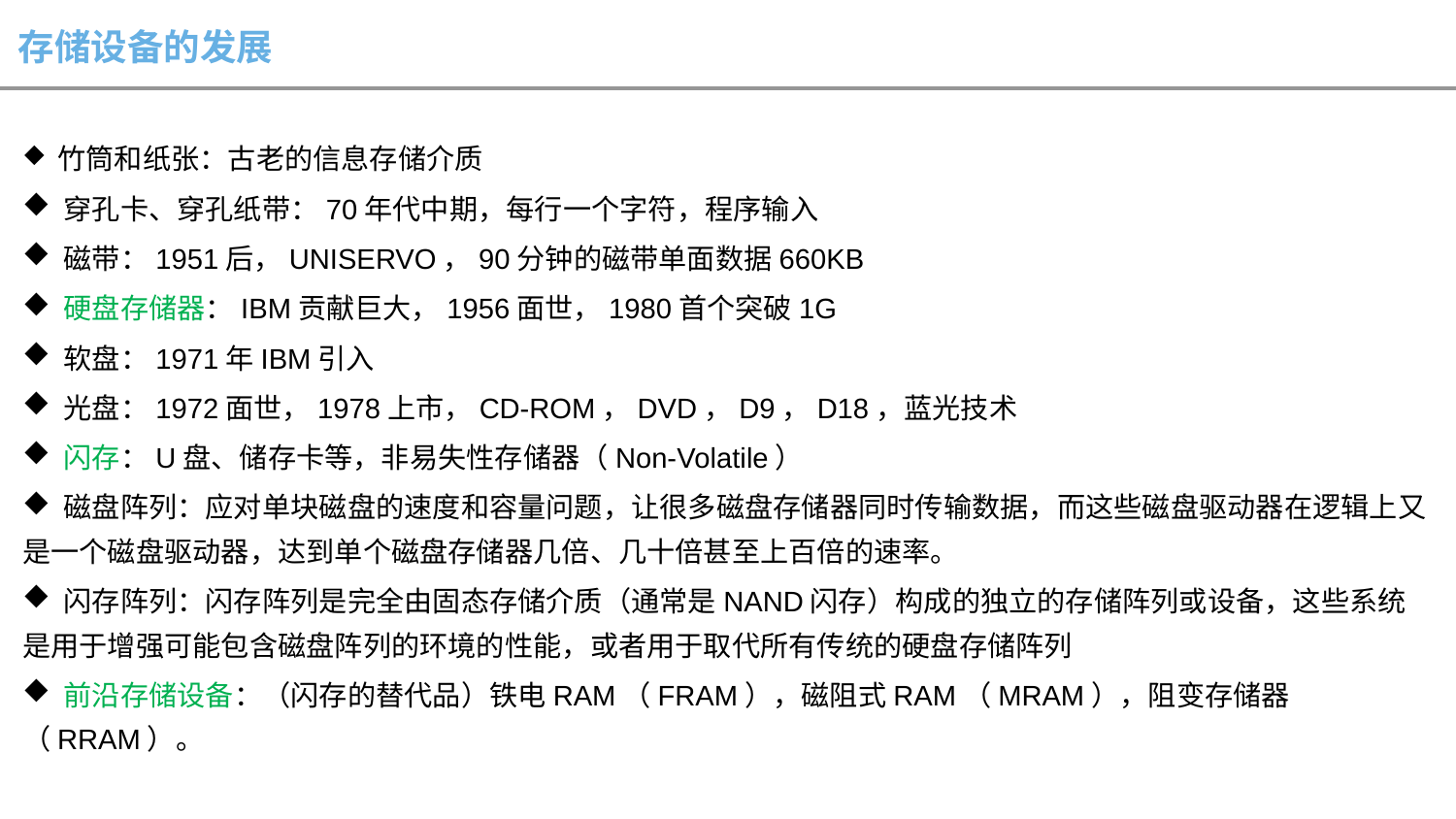

存储设备的发展
 竹筒和纸张：古老的信息存储介质
 穿孔卡、穿孔纸带：70年代中期，每行一个字符，程序输入
 磁带：1951后，UNISERVO，90分钟的磁带单面数据660KB
 硬盘存储器：IBM贡献巨大，1956面世，1980首个突破1G
 软盘：1971年IBM引入
 光盘：1972面世，1978上市，CD-ROM，DVD，D9，D18，蓝光技术
 闪存：U盘、储存卡等，非易失性存储器（Non-Volatile）
 磁盘阵列：应对单块磁盘的速度和容量问题，让很多磁盘存储器同时传输数据，而这些磁盘驱动器在逻辑上又是一个磁盘驱动器，达到单个磁盘存储器几倍、几十倍甚至上百倍的速率。
 闪存阵列：闪存阵列是完全由固态存储介质（通常是NAND闪存）构成的独立的存储阵列或设备，这些系统是用于增强可能包含磁盘阵列的环境的性能，或者用于取代所有传统的硬盘存储阵列
 前沿存储设备：（闪存的替代品）铁电RAM（FRAM），磁阻式RAM（MRAM），阻变存储器（RRAM）。